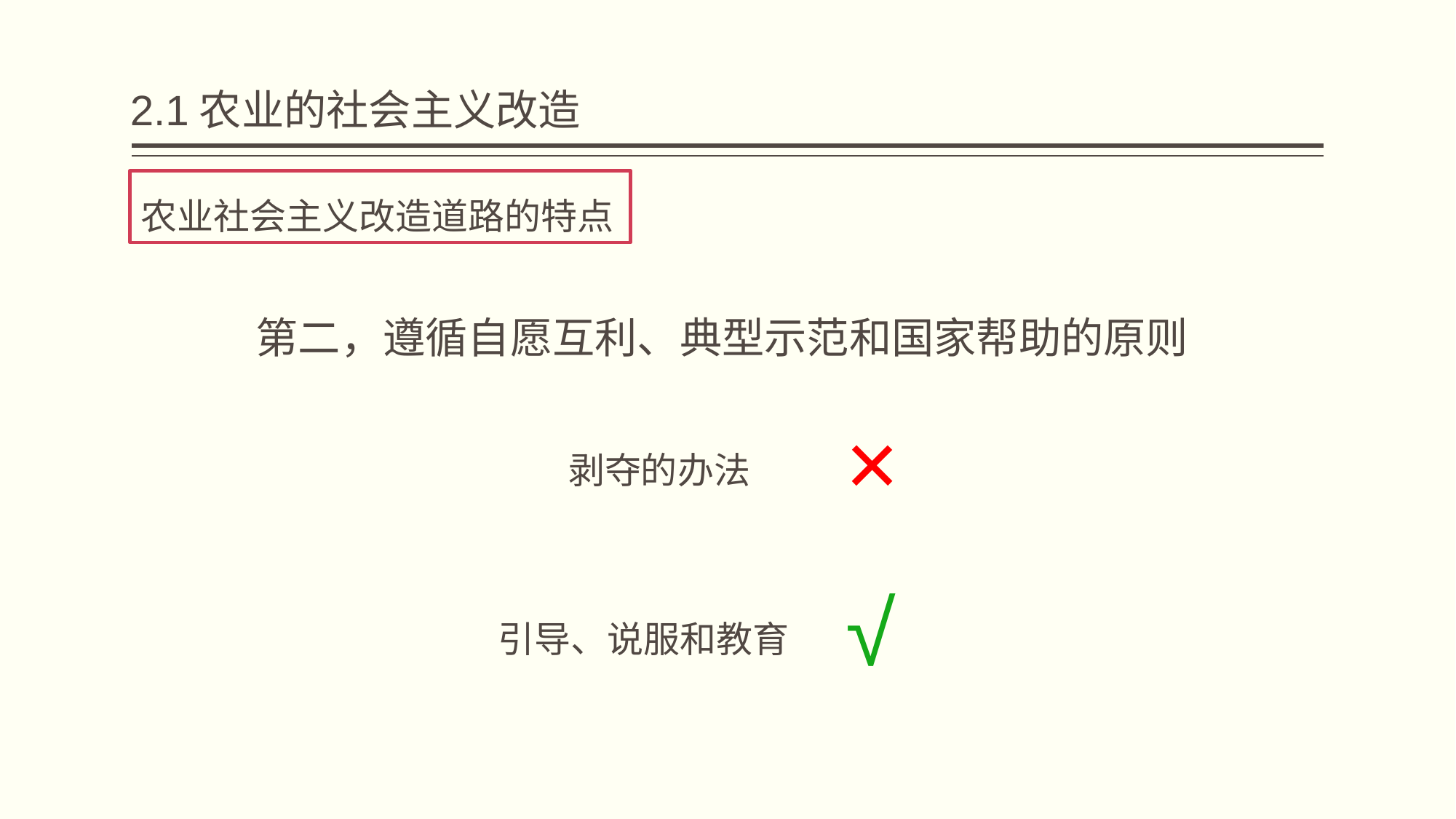

# 2.1农业的社会主义改造
农业社会主义改造道路的特点
第二，遵循自愿互利、典型示范和国家帮助的原则
×
 剥夺的办法
√
 引导、说服和教育